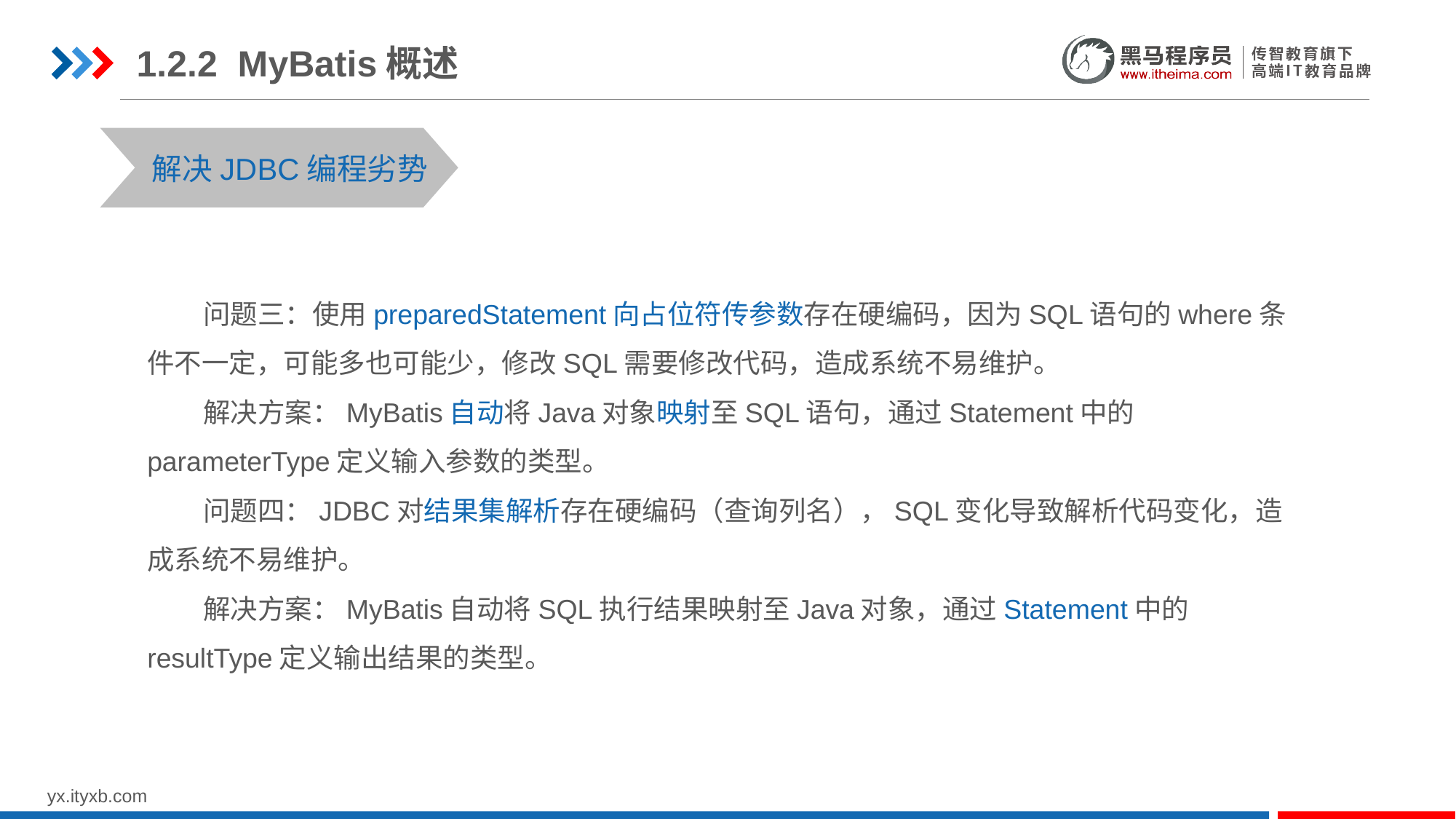

1.2.2  MyBatis概述

解决JDBC编程劣势
        问题三：使用preparedStatement向占位符传参数存在硬编码，因为SQL语句的where条件不一定，可能多也可能少，修改SQL需要修改代码，造成系统不易维护。
        解决方案：MyBatis自动将Java对象映射至SQL语句，通过Statement中的parameterType定义输入参数的类型。
        问题四：JDBC对结果集解析存在硬编码（查询列名），SQL变化导致解析代码变化，造成系统不易维护。
        解决方案：MyBatis自动将SQL执行结果映射至Java对象，通过Statement中的resultType定义输出结果的类型。